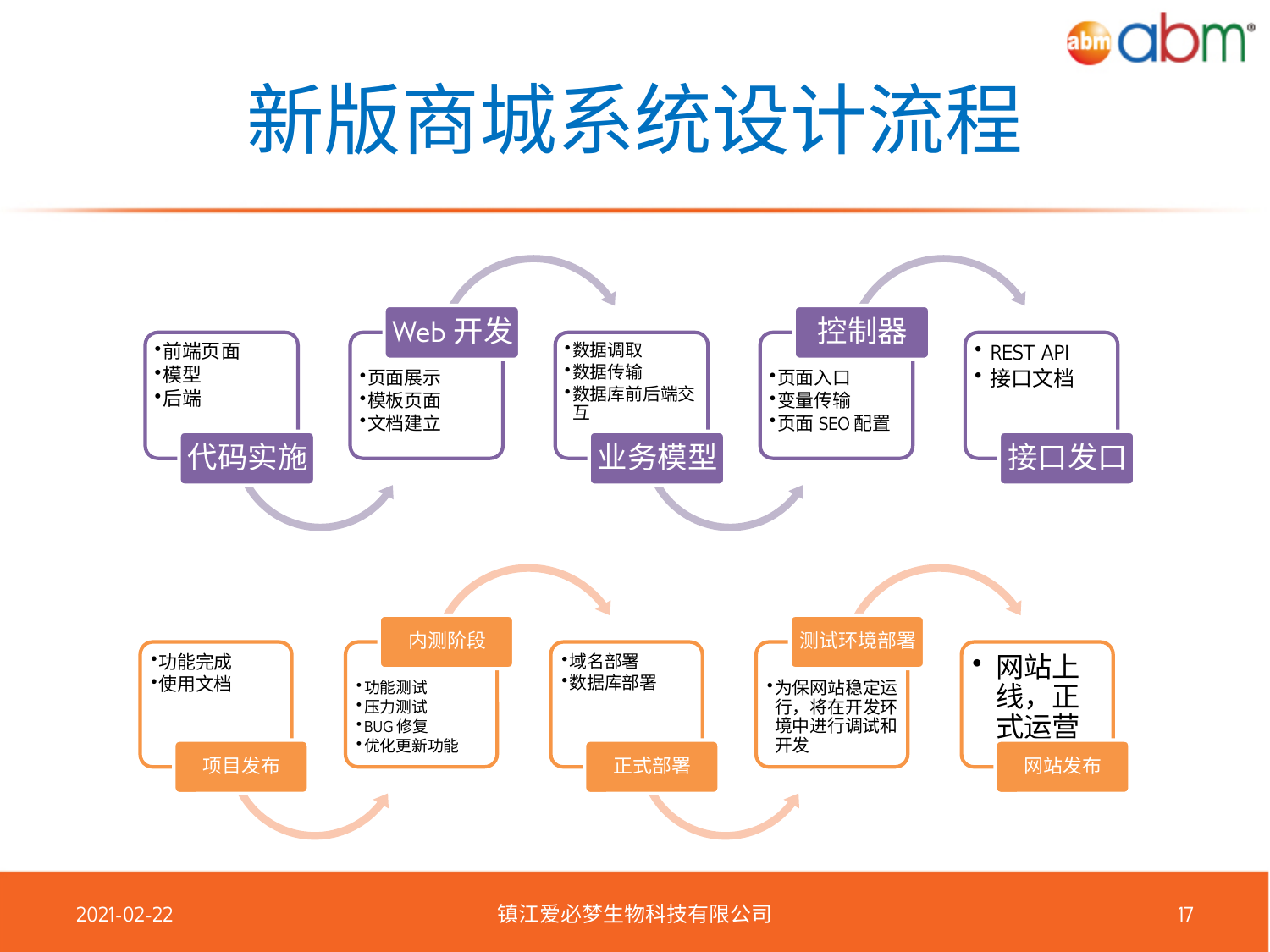

# 新版商城系统设计流程
前端页面
模型
后端
代码实施
页面展示
模板页面
文档建立
Web开发
数据调取
数据传输
数据库前后端交互
业务模型
页面入口
变量传输
页面SEO配置
控制器
REST API
接口文档
接口发口
功能完成
使用文档
项目发布
功能测试
压力测试
BUG修复
优化更新功能
内测阶段
域名部署
数据库部署
正式部署
为保网站稳定运行，将在开发环境中进行调试和开发
测试环境部署
网站上线，正式运营
网站发布
2021-02-22
镇江爱必梦生物科技有限公司
17